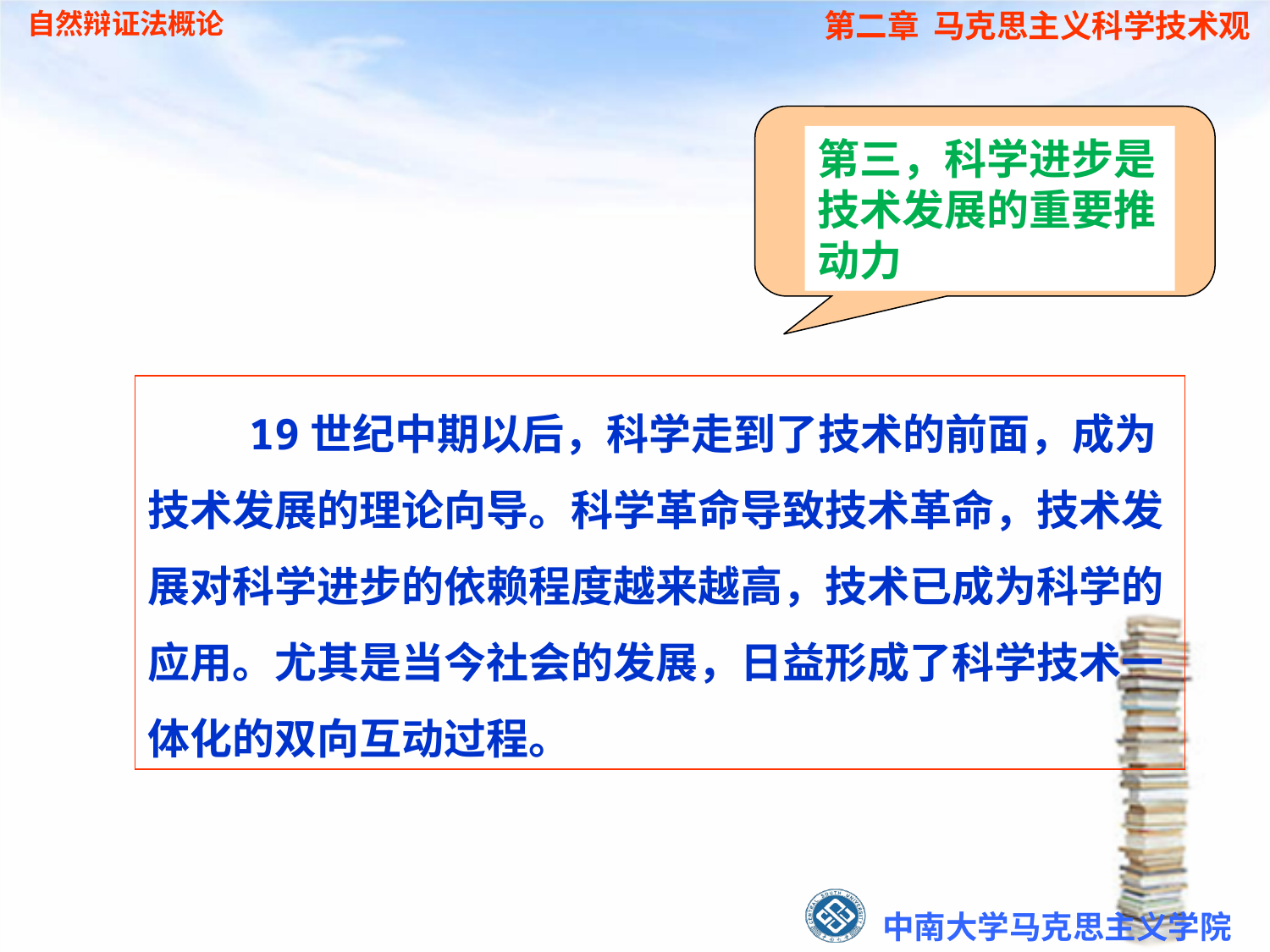

第三，科学进步是技术发展的重要推动力
    19世纪中期以后，科学走到了技术的前面，成为技术发展的理论向导。科学革命导致技术革命，技术发展对科学进步的依赖程度越来越高，技术已成为科学的应用。尤其是当今社会的发展，日益形成了科学技术一体化的双向互动过程。